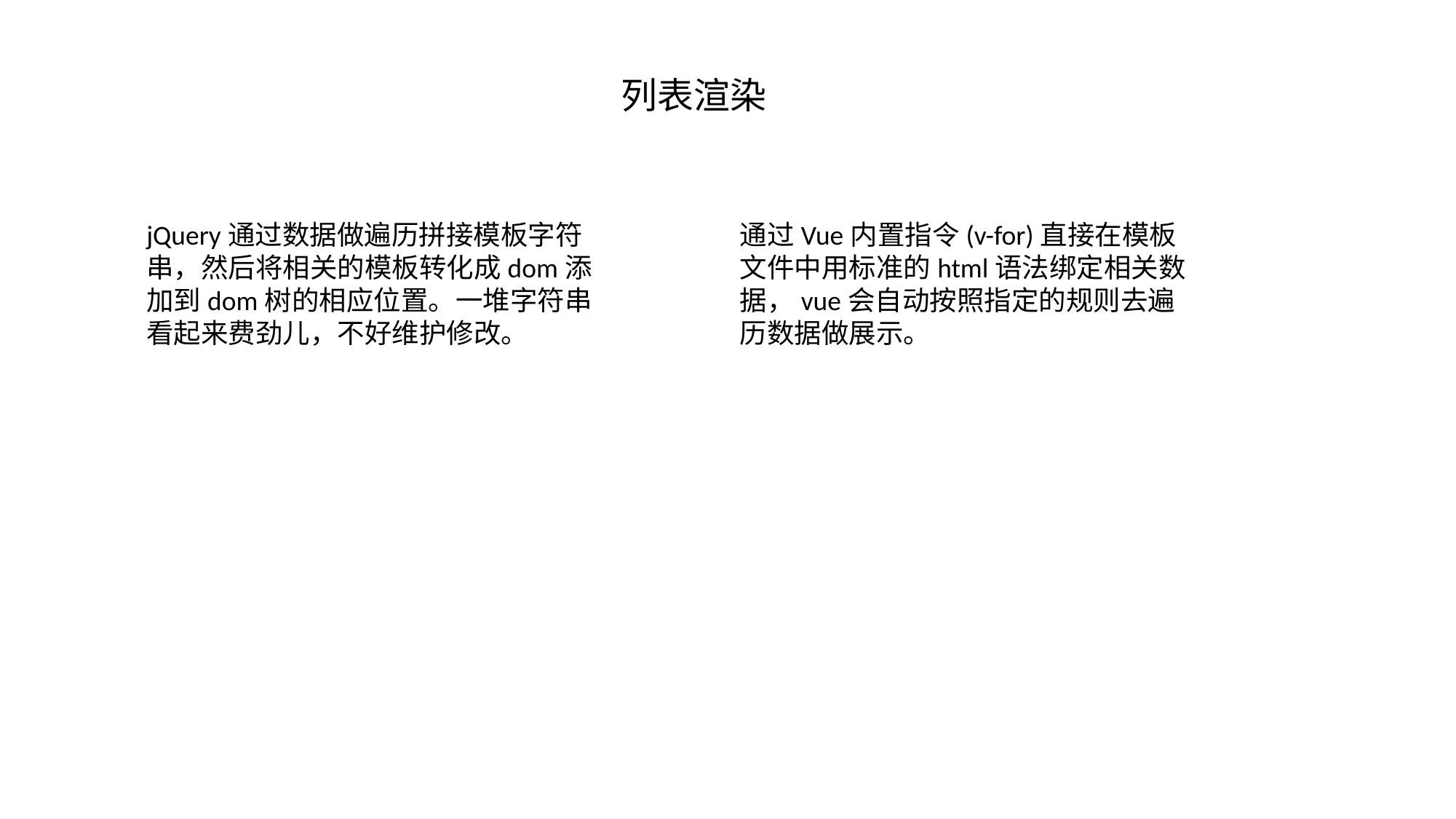

列表渲染
jQuery通过数据做遍历拼接模板字符串，然后将相关的模板转化成dom添加到dom树的相应位置。一堆字符串看起来费劲儿，不好维护修改。
通过Vue内置指令(v-for)直接在模板文件中用标准的html语法绑定相关数据，vue会自动按照指定的规则去遍历数据做展示。